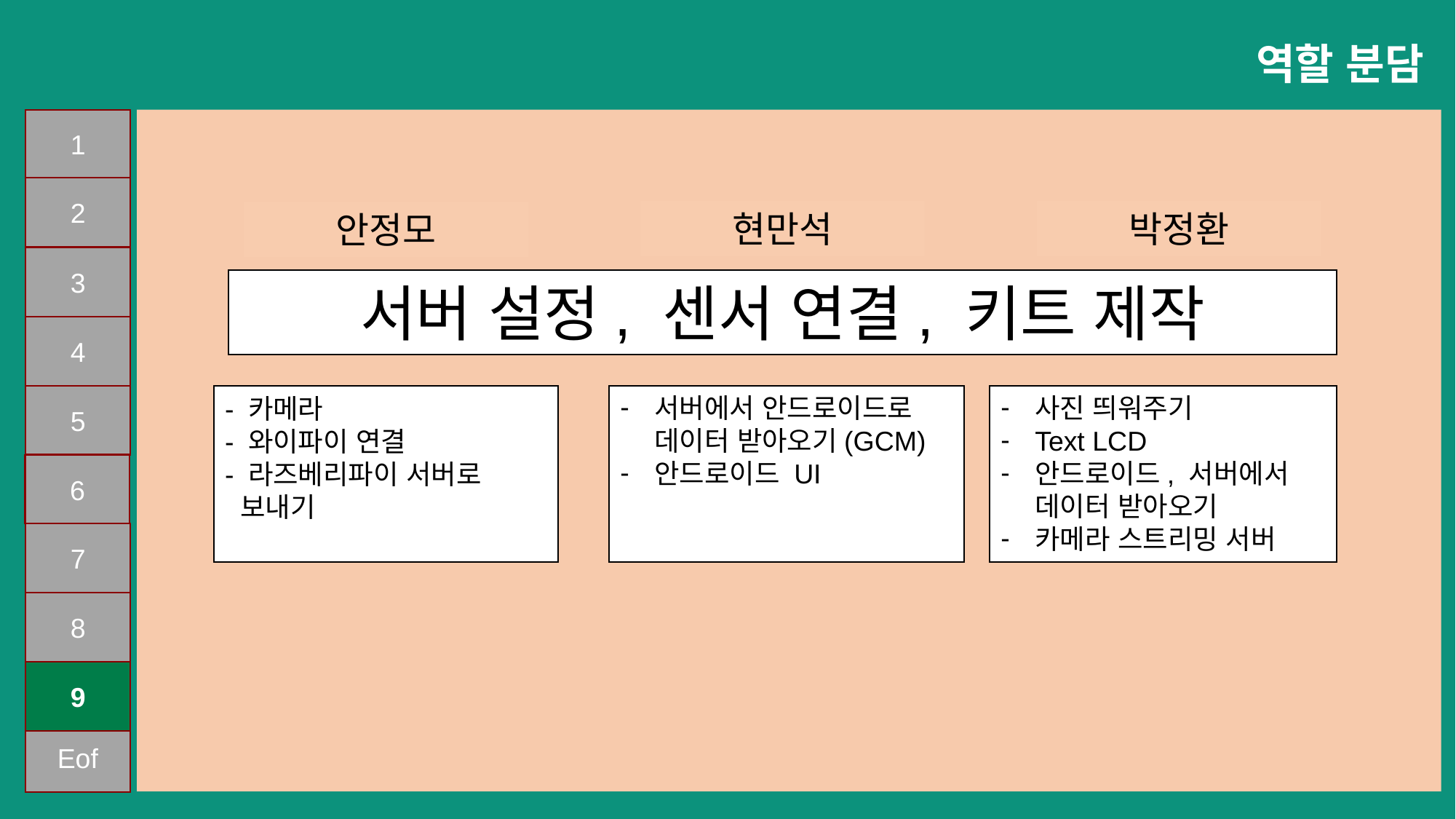

역할 분담
1
2
3
4
5
7
Eof

현만석
박정환
안정모
서버 설정, 센서 연결, 키트 제작
서버에서 안드로이드로 데이터 받아오기(GCM)
안드로이드 UI
사진 띄워주기
Text LCD
안드로이드, 서버에서
데이터 받아오기
카메라 스트리밍 서버
- 카메라
- 와이파이 연결
- 라즈베리파이 서버로
  보내기
6
8
9